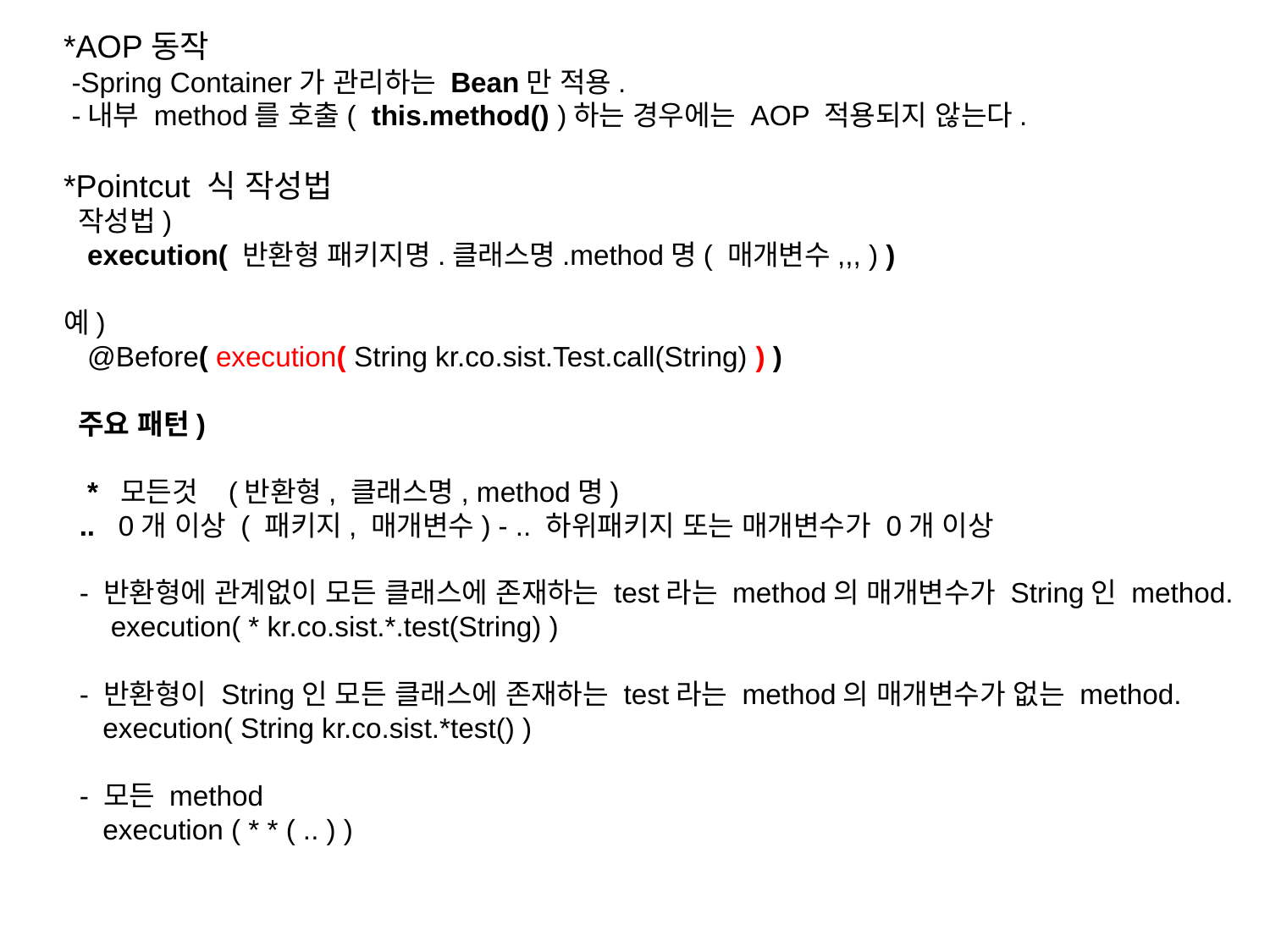

*AOP동작
 -Spring Container가 관리하는 Bean만 적용.
 -내부 method를 호출(  this.method() )하는 경우에는 AOP 적용되지 않는다.

*Pointcut 식 작성법
 작성법)
   execution( 반환형 패키지명.클래스명.method명( 매개변수,,, ) )

예)
   @Before( execution( String kr.co.sist.Test.call(String) ) )

 주요 패턴)

   *  모든것   (반환형, 클래스명, method명)
  ..   0개 이상 ( 패키지, 매개변수) - .. 하위패키지 또는 매개변수가 0개 이상

  - 반환형에 관계없이 모든 클래스에 존재하는 test라는 method의 매개변수가 String인 method.
      execution( * kr.co.sist.*.test(String) )

  - 반환형이 String인 모든 클래스에 존재하는 test라는 method의 매개변수가 없는 method.
     execution( String kr.co.sist.*test() )

  - 모든 method
     execution ( * * ( .. ) )